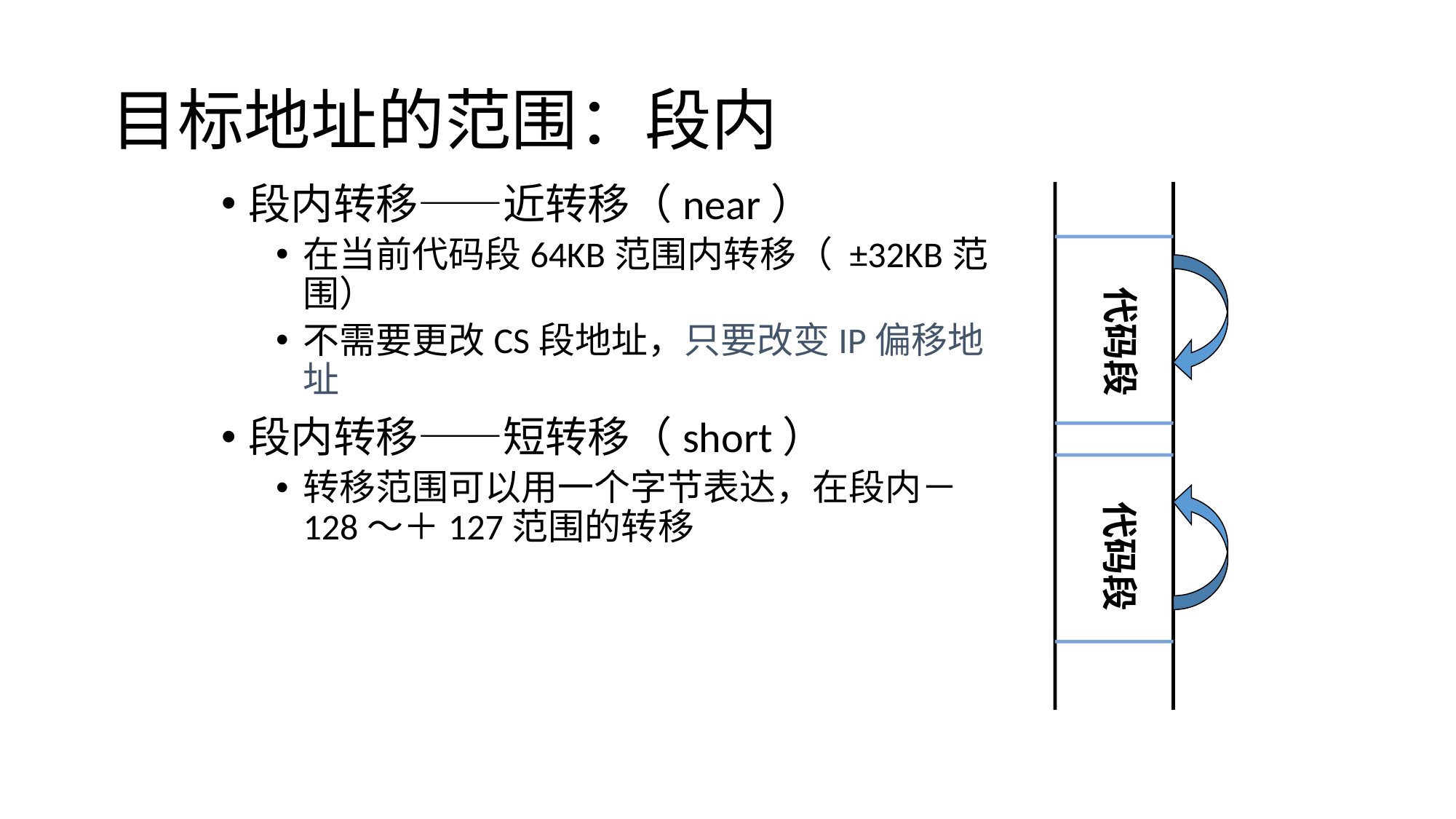

# 目标地址的范围：段内
段内转移——近转移（near）
在当前代码段64KB范围内转移（ ±32KB范围）
不需要更改CS段地址，只要改变IP偏移地址
段内转移——短转移（short）
转移范围可以用一个字节表达，在段内－128～＋127范围的转移

代码段

代码段